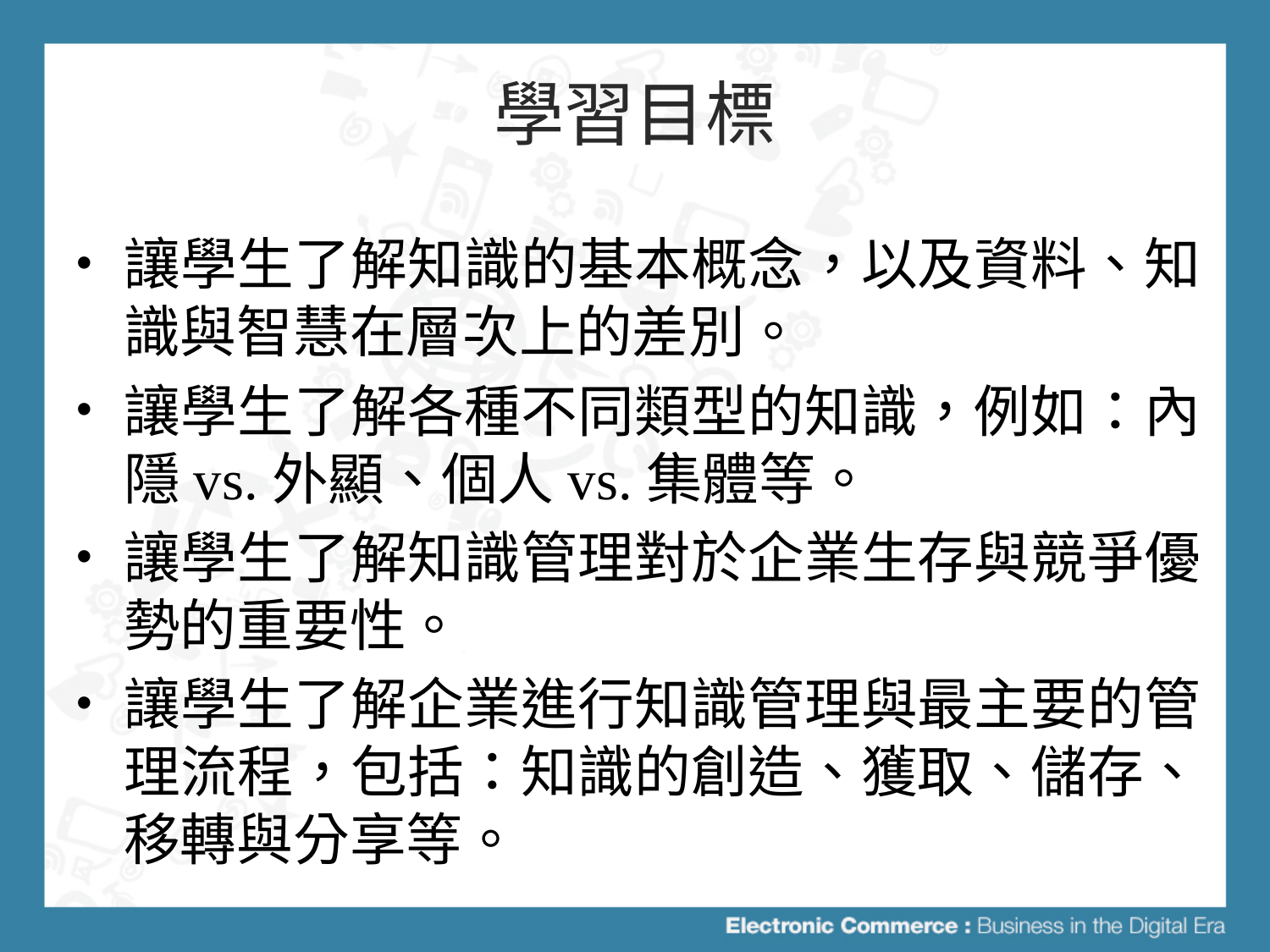

# 學習目標
讓學生了解知識的基本概念，以及資料、知識與智慧在層次上的差別。
讓學生了解各種不同類型的知識，例如：內隱vs.外顯、個人vs.集體等。
讓學生了解知識管理對於企業生存與競爭優勢的重要性。
讓學生了解企業進行知識管理與最主要的管理流程，包括：知識的創造、獲取、儲存、移轉與分享等。